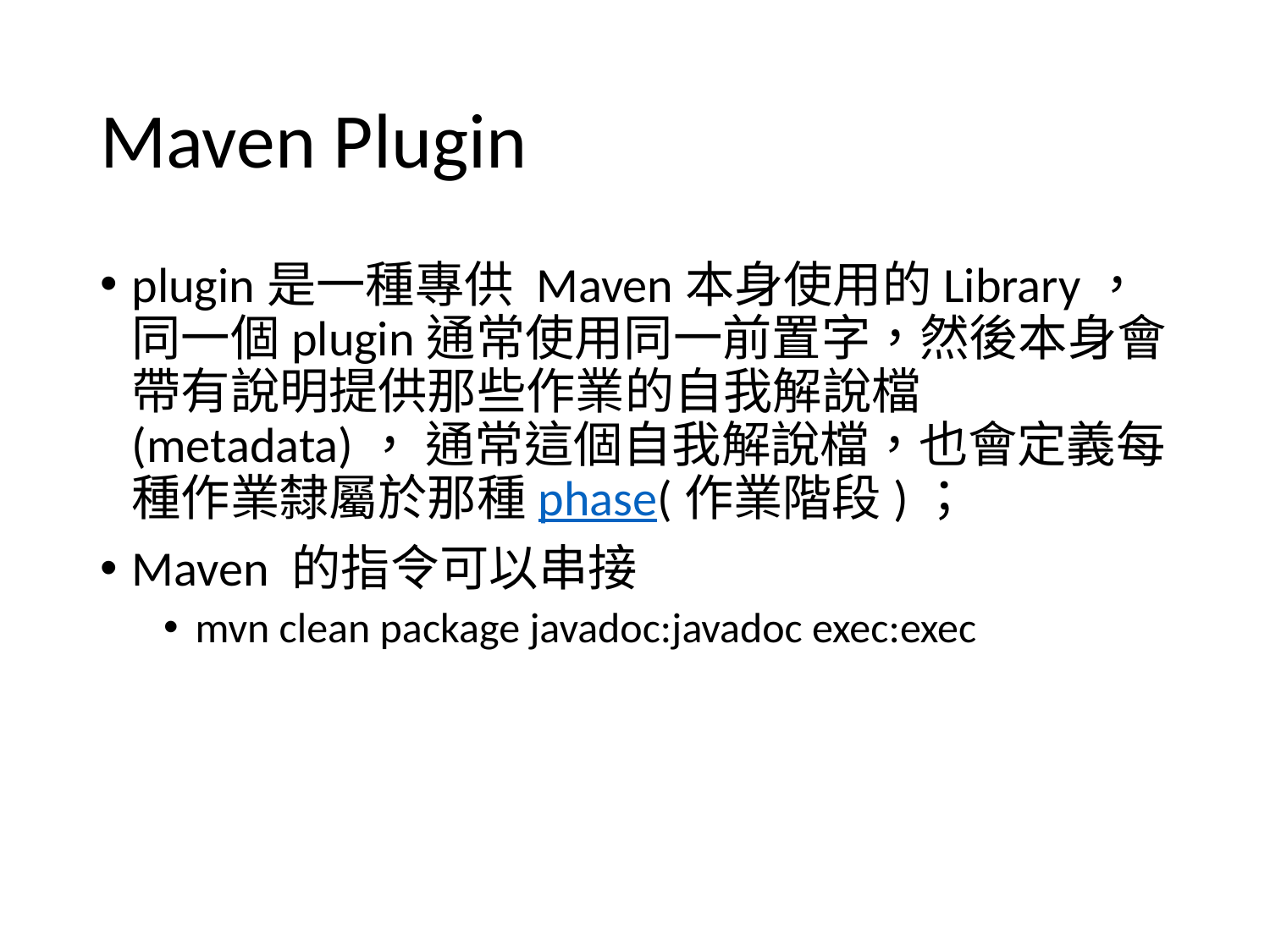

# Maven Plugin
plugin是一種專供 Maven本身使用的Library，同一個plugin通常使用同一前置字，然後本身會帶有說明提供那些作業的自我解說檔(metadata)， 通常這個自我解說檔，也會定義每種作業隸屬於那種phase(作業階段)；
Maven 的指令可以串接
mvn clean package javadoc:javadoc exec:exec